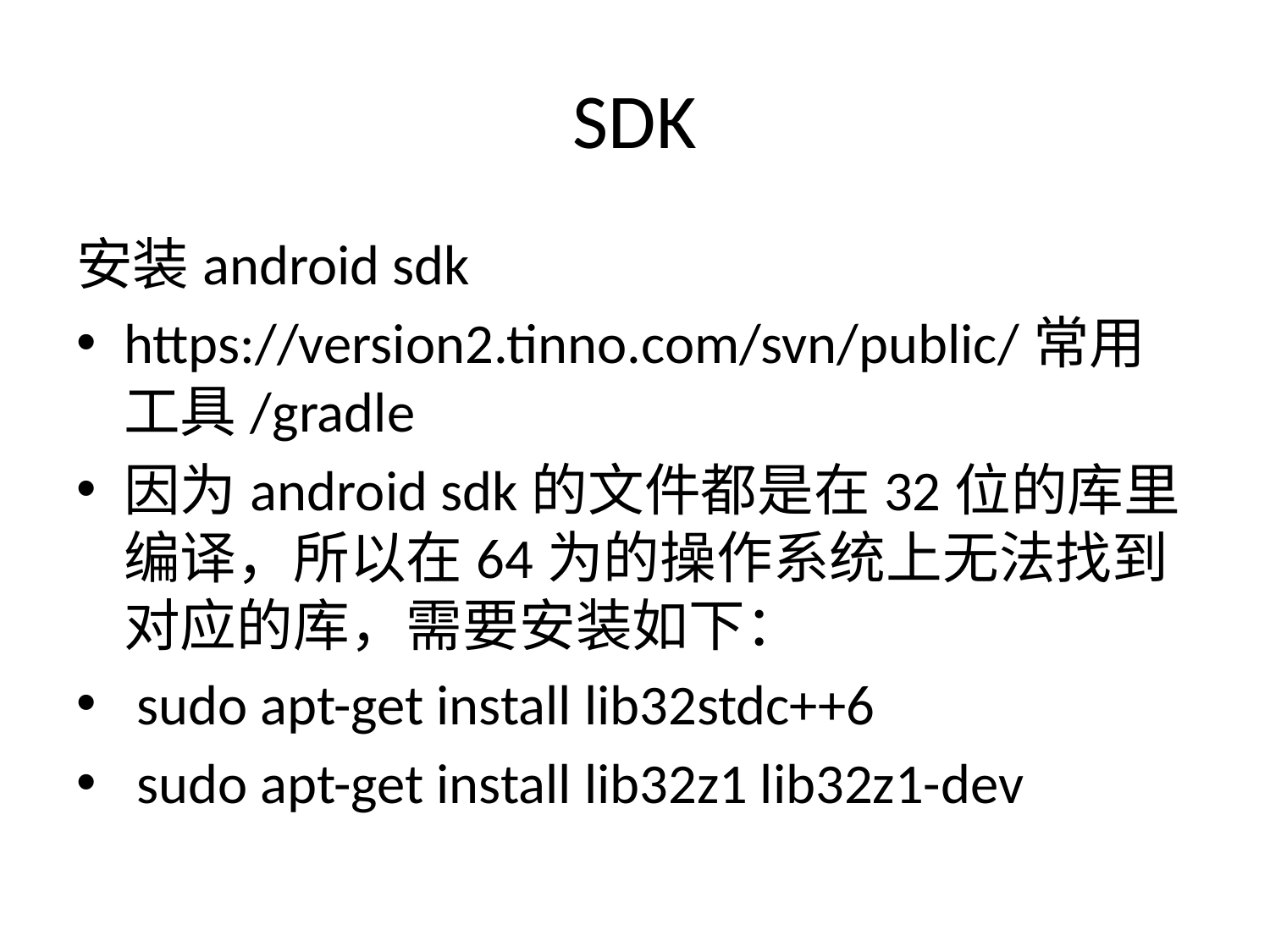

# SDK
安装android sdk
https://version2.tinno.com/svn/public/常用工具/gradle
因为android sdk的文件都是在32位的库里编译，所以在64为的操作系统上无法找到对应的库，需要安装如下：
 sudo apt-get install lib32stdc++6
 sudo apt-get install lib32z1 lib32z1-dev